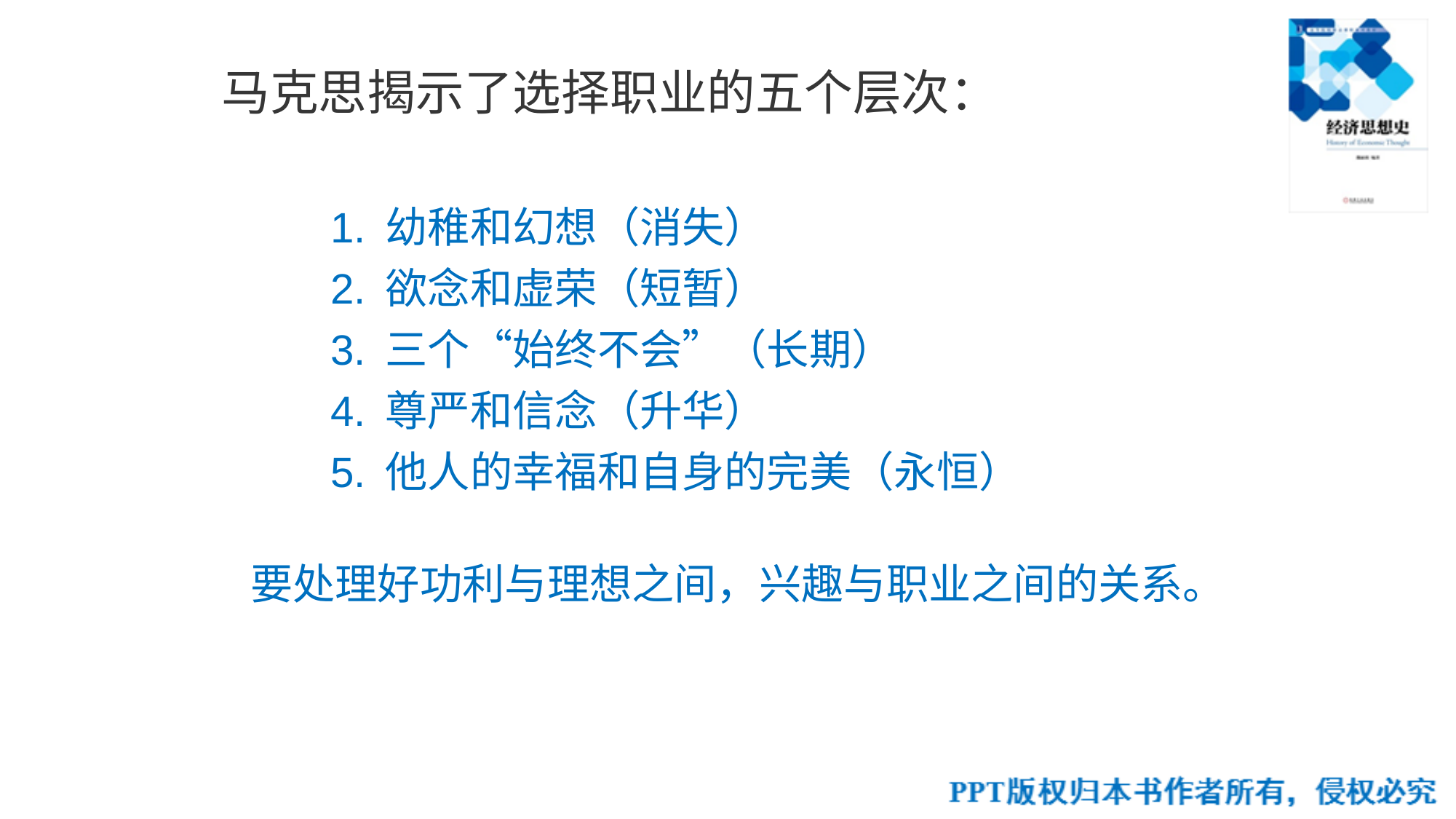

马克思揭示了选择职业的五个层次：

 幼稚和幻想（消失）
 欲念和虚荣（短暂）
 三个“始终不会”（长期）
 尊严和信念（升华）
 他人的幸福和自身的完美（永恒）

  要处理好功利与理想之间，兴趣与职业之间的关系。